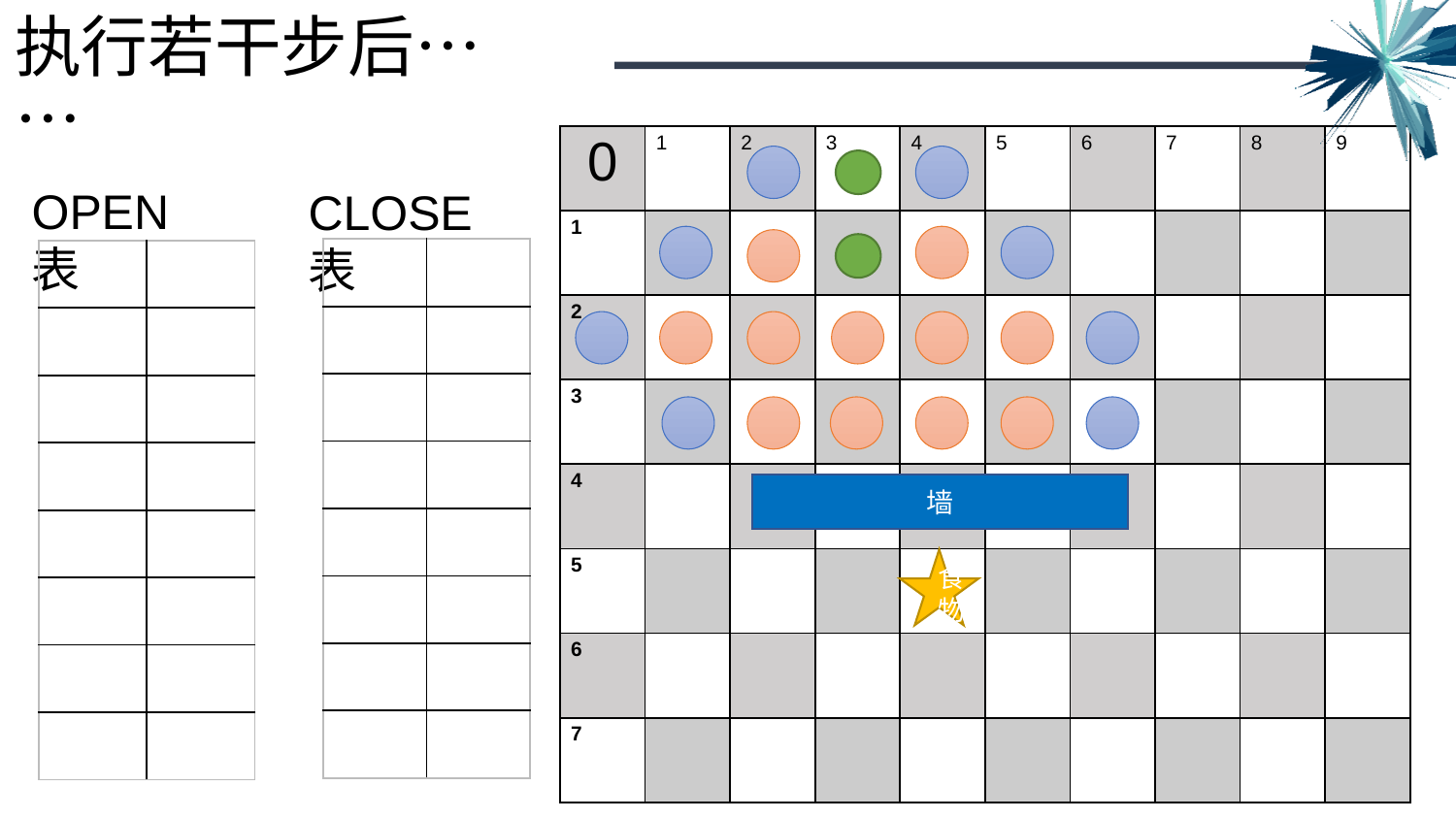

# 执行若干步后……

|  |  |
| --- | --- |
|  |  |
|  |  |
|  |  |
|  |  |
|  |  |
|  |  |
|  |  |
|  |  |
| --- | --- |
|  |  |
|  |  |
|  |  |
|  |  |
|  |  |
|  |  |
|  |  |